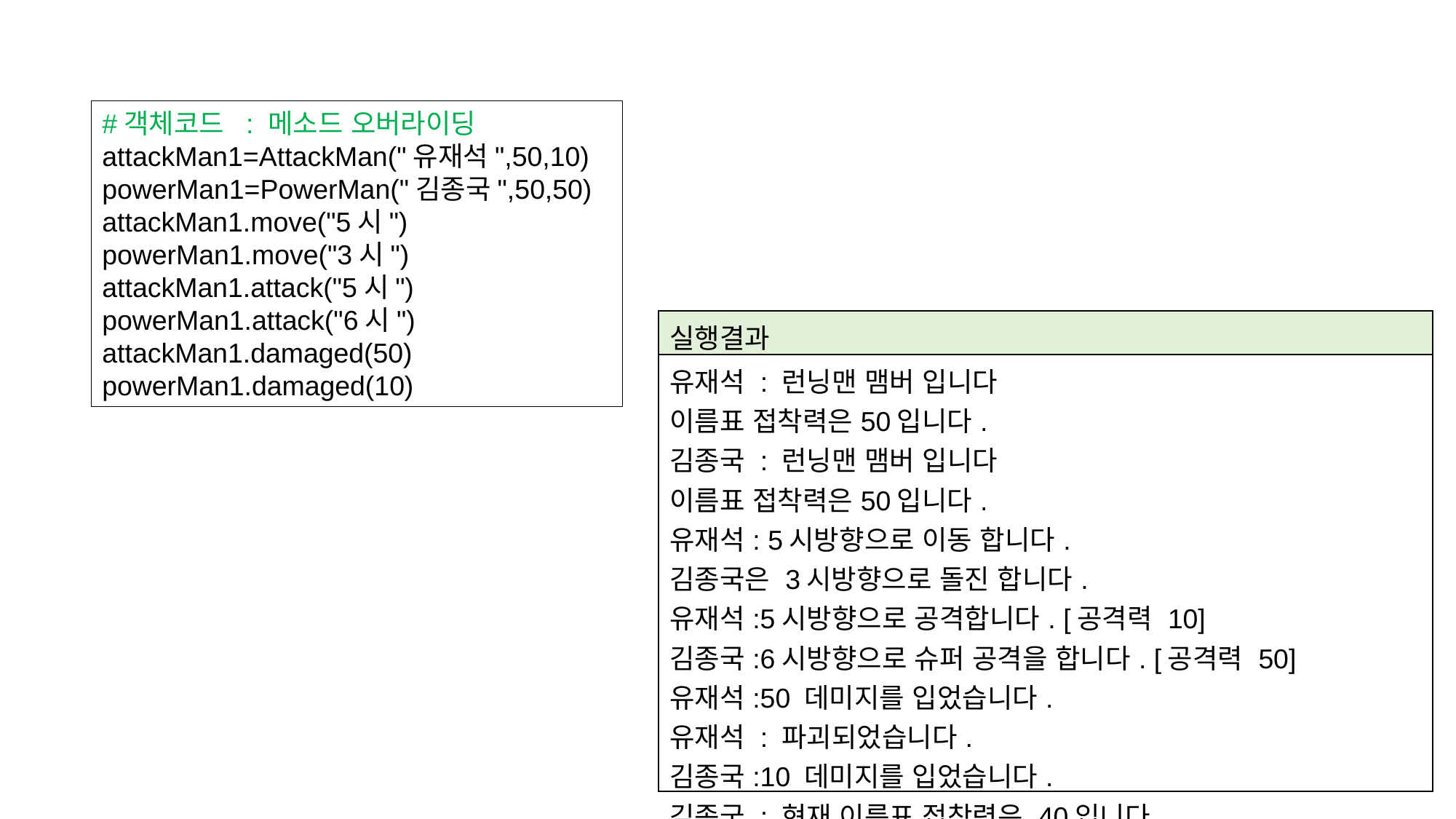

#객체코드  : 메소드 오버라이딩
attackMan1=AttackMan("유재석",50,10)
powerMan1=PowerMan("김종국",50,50)
attackMan1.move("5시")
powerMan1.move("3시")
attackMan1.attack("5시")
powerMan1.attack("6시")
attackMan1.damaged(50)
powerMan1.damaged(10)
| 실행결과 |
| --- |
| 유재석 : 런닝맨 맴버 입니다 이름표 접착력은50입니다. 김종국 : 런닝맨 맴버 입니다 이름표 접착력은50입니다. 유재석: 5시방향으로 이동 합니다. 김종국은 3시방향으로 돌진 합니다. 유재석:5시방향으로 공격합니다. [공격력 10] 김종국:6시방향으로 슈퍼 공격을 합니다. [공격력 50] 유재석:50 데미지를 입었습니다. 유재석 : 파괴되었습니다. 김종국:10 데미지를 입었습니다. 김종국 : 현재 이름표 접착력은 40입니다. |